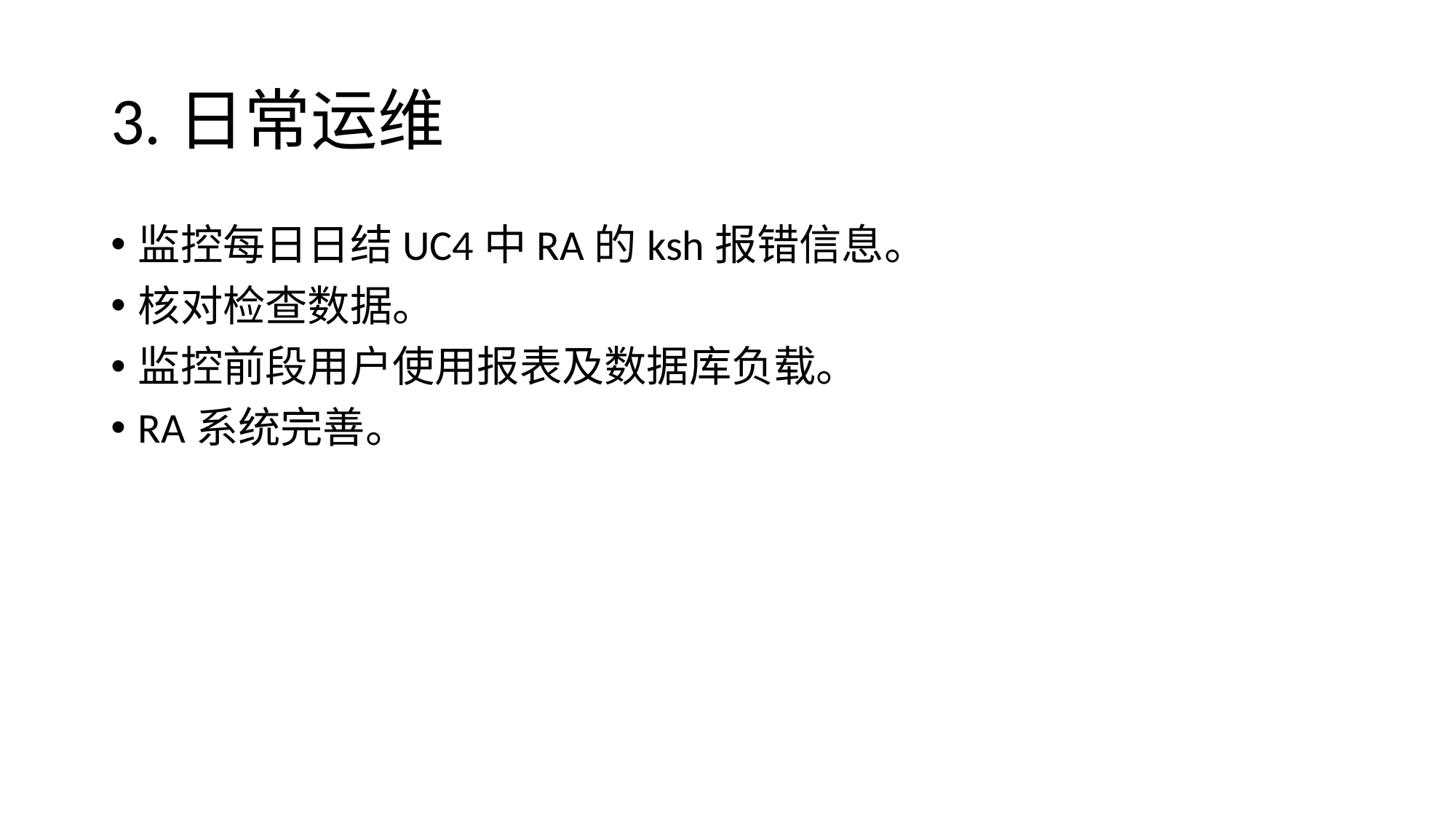

# 3.日常运维
监控每日日结UC4中RA的ksh报错信息。
核对检查数据。
监控前段用户使用报表及数据库负载。
RA系统完善。